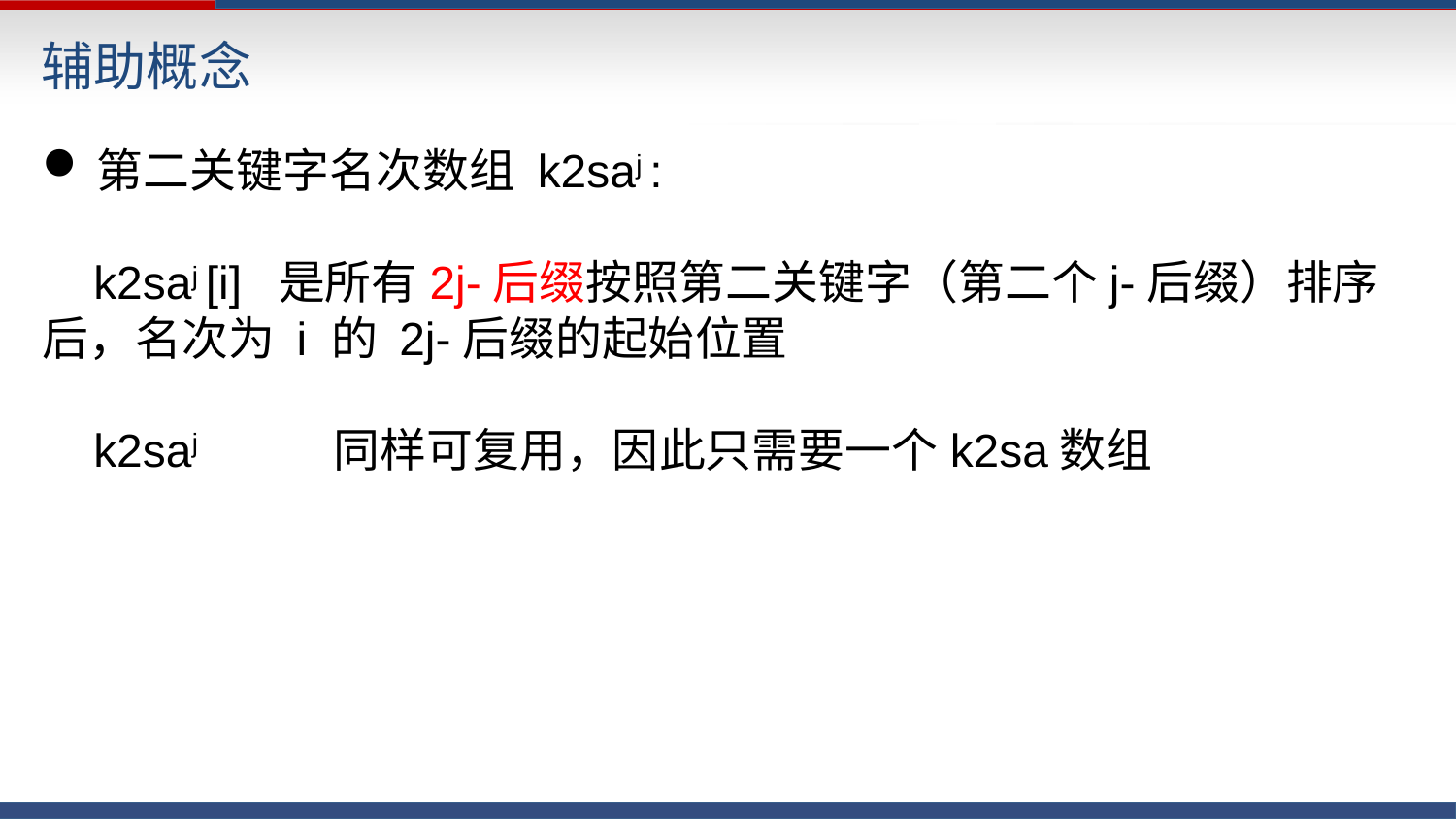

辅助概念
第二关键字名次数组 k2saj :

    k2saj [i]  是所有2j-后缀按照第二关键字（第二个j-后缀）排序后，名次为 i 的 2j-后缀的起始位置

    k2saj 	同样可复用，因此只需要一个k2sa数组